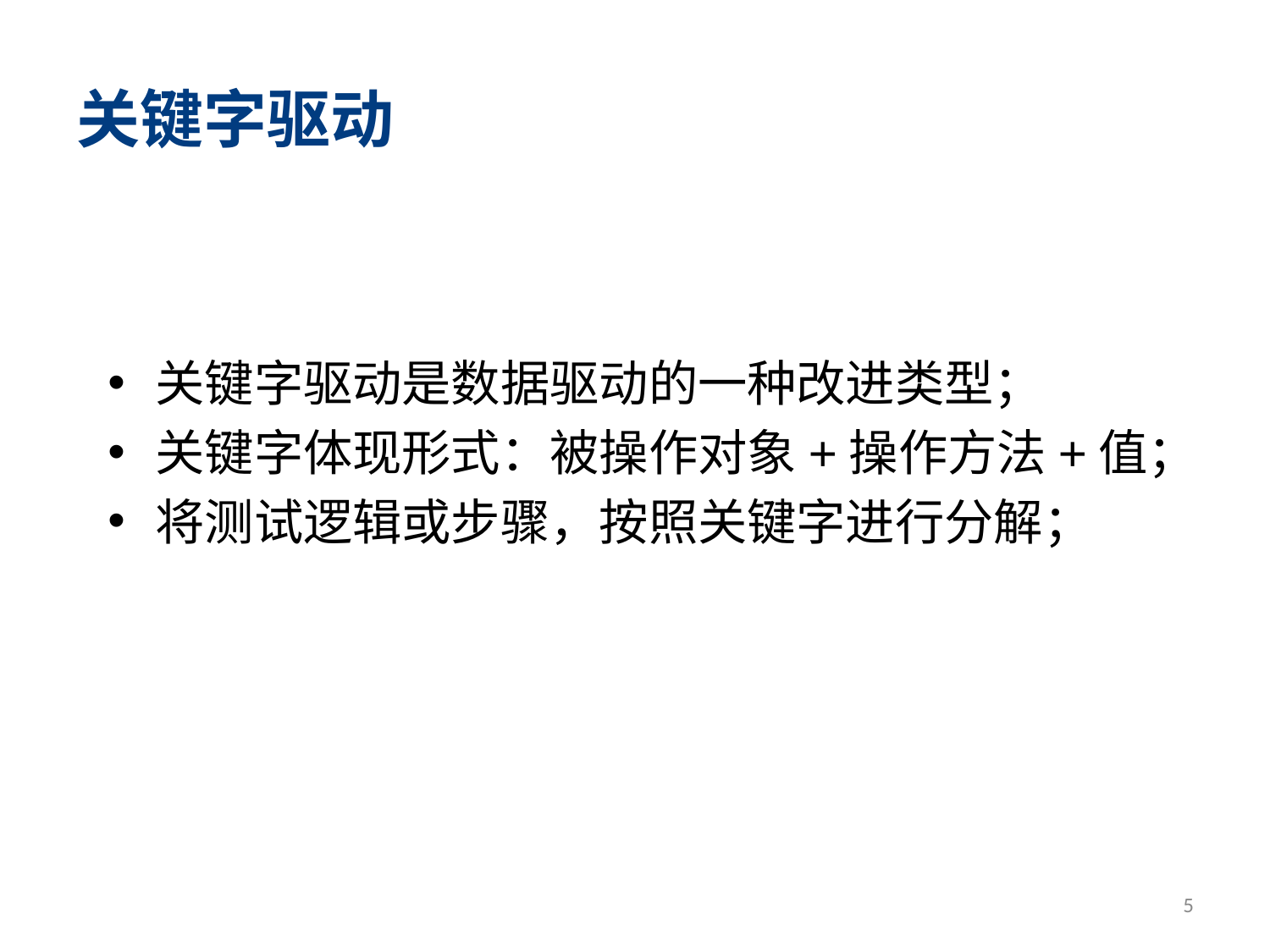

# 关键字驱动
关键字驱动是数据驱动的一种改进类型；
关键字体现形式：被操作对象+操作方法+值；
将测试逻辑或步骤，按照关键字进行分解；
5